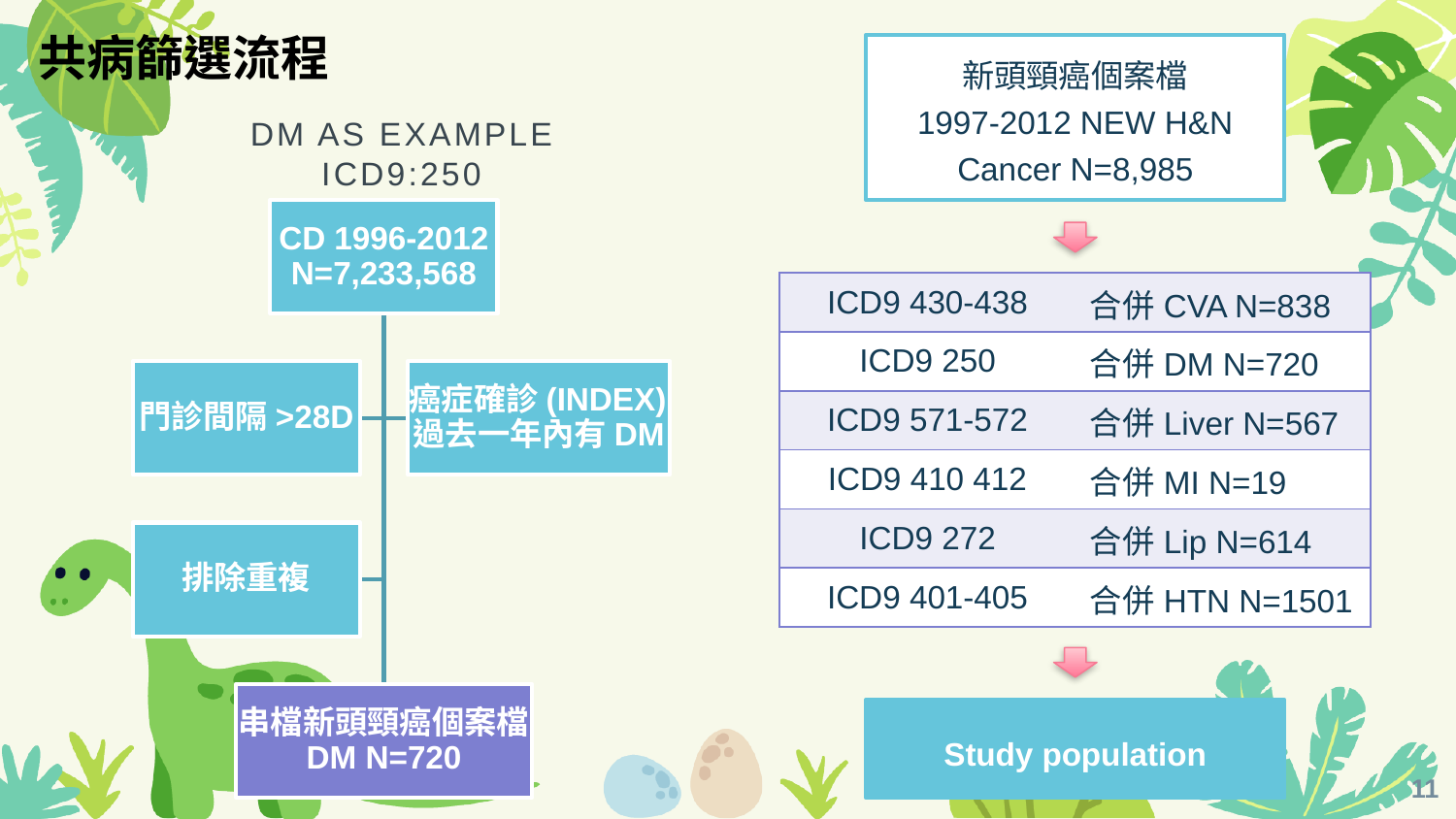

共病篩選流程
新頭頸癌個案檔
1997-2012 NEW H&N Cancer N=8,985
DM as example
ICD9:250
CD 1996-2012 N=7,233,568
串檔新頭頸癌個案檔
DM N=720
門診間隔>28D
癌症確診(INDEX)過去一年內有DM
排除重複

| ICD9 430-438 | 合併CVA N=838 |
| --- | --- |
| ICD9 250 | 合併DM N=720 |
| ICD9 571-572 | 合併Liver N=567 |
| ICD9 410 412 | 合併MI N=19 |
| ICD9 272 | 合併Lip N=614 |
| ICD9 401-405 | 合併HTN N=1501 |

Study population
11